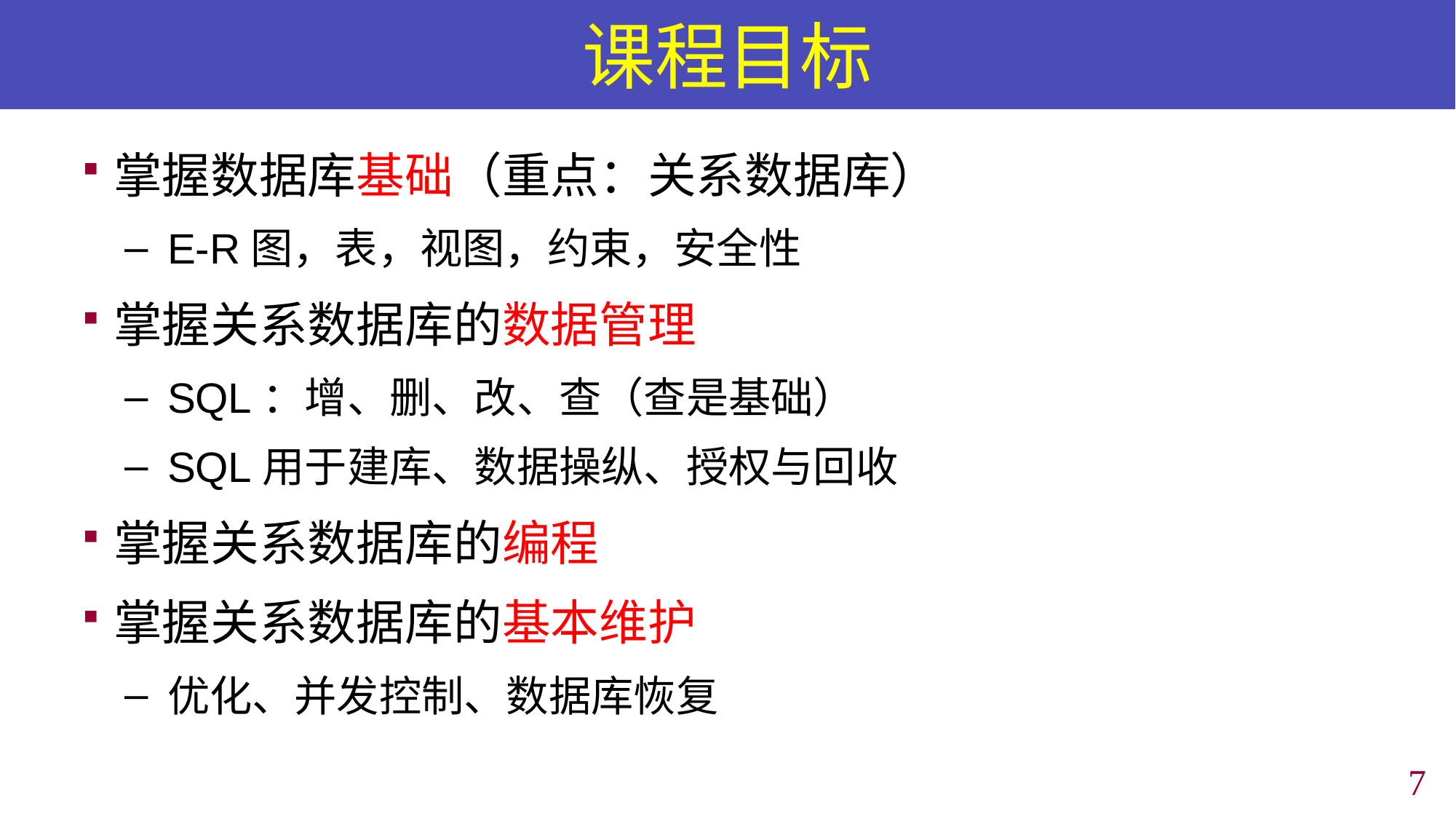

# 课程目标
掌握数据库基础（重点：关系数据库）
E-R图，表，视图，约束，安全性
掌握关系数据库的数据管理
SQL：增、删、改、查（查是基础）
SQL用于建库、数据操纵、授权与回收
掌握关系数据库的编程
掌握关系数据库的基本维护
优化、并发控制、数据库恢复
7